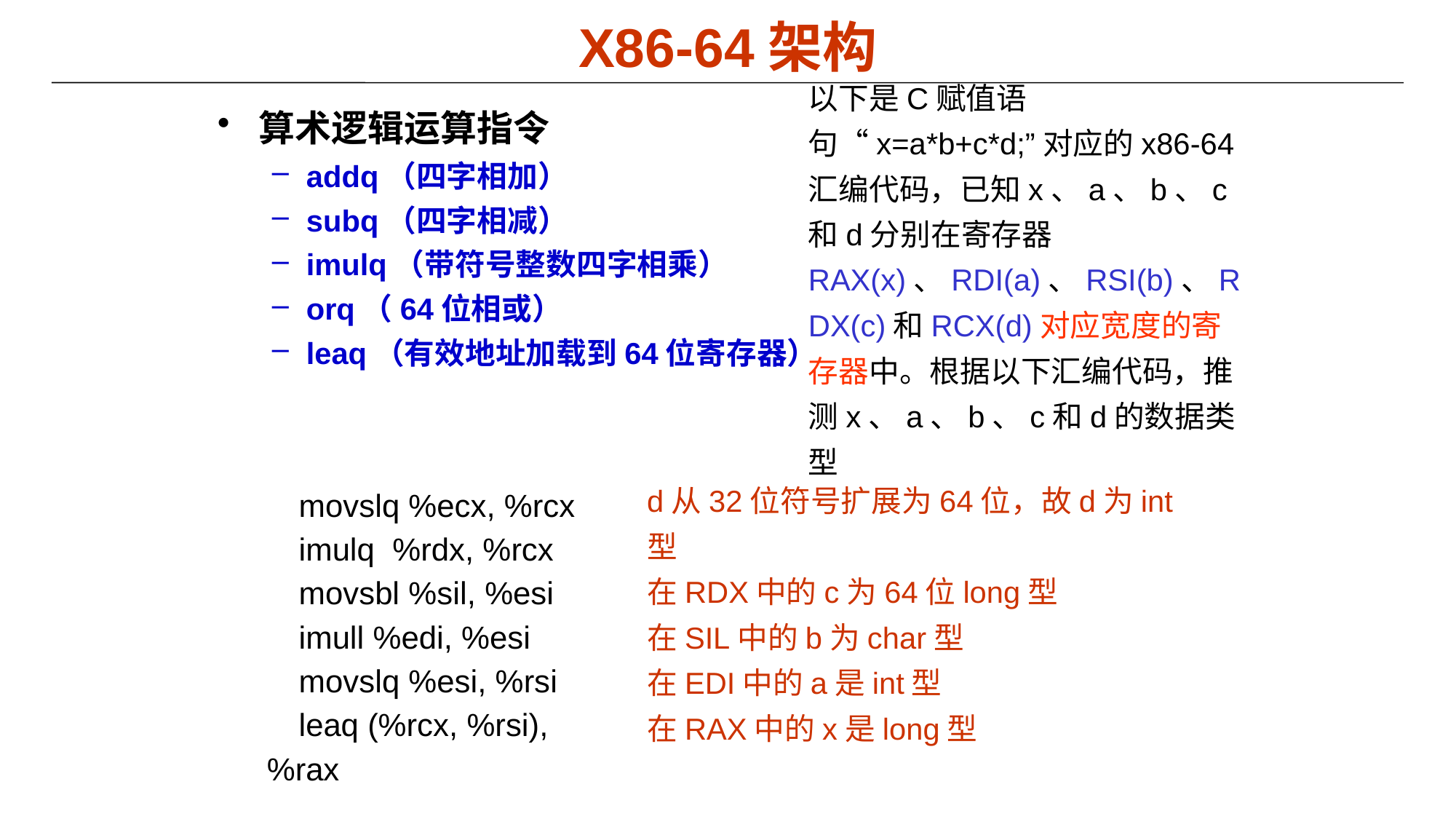

# X86-64架构
算术逻辑运算指令
addq（四字相加）
subq（四字相减）
imulq（带符号整数四字相乘）
orq（64位相或）
leaq（有效地址加载到64位寄存器）
以下是C赋值语句“x=a*b+c*d;”对应的x86-64汇编代码，已知x、a、b、c和d分别在寄存器RAX(x)、RDI(a)、RSI(b)、RDX(c)和RCX(d)对应宽度的寄存器中。根据以下汇编代码，推测x、a、b、c和d的数据类型
d从32位符号扩展为64位，故d为int型
在RDX中的c为64位long型
在SIL中的b为char型
在EDI中的a是int型
在RAX中的x是long型
movslq %ecx, %rcx
imulq  %rdx, %rcx
movsbl %sil, %esi
imull %edi, %esi
movslq %esi, %rsi
leaq (%rcx, %rsi), %rax